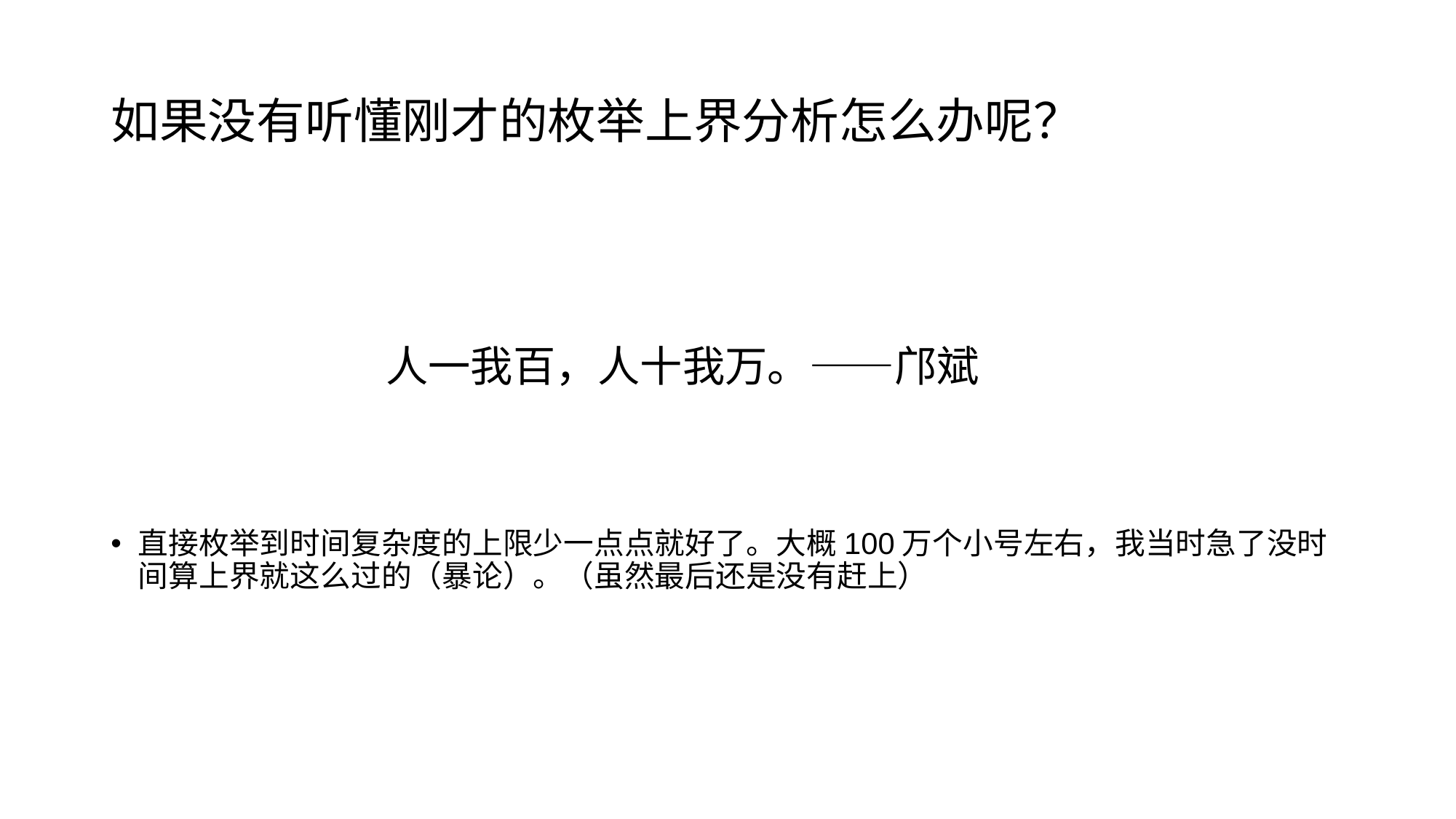

# 如果没有听懂刚才的枚举上界分析怎么办呢？

                            人一我百，人十我万。——邝斌

直接枚举到时间复杂度的上限少一点点就好了。大概100万个小号左右，我当时急了没时间算上界就这么过的（暴论）。（虽然最后还是没有赶上）